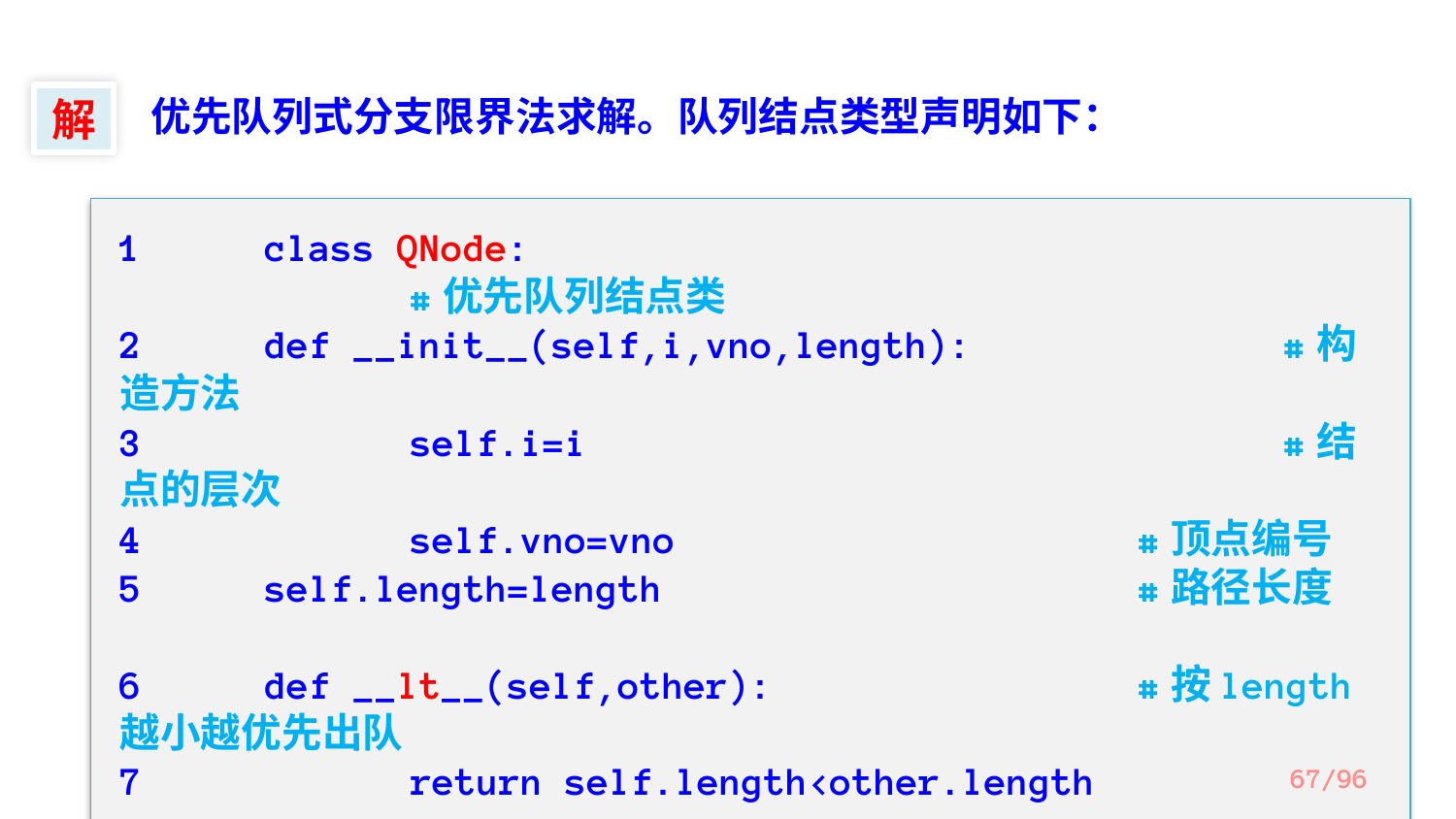

优先队列式分支限界法求解。队列结点类型声明如下：
解
1	class QNode:								#优先队列结点类
2  	def __init__(self,i,vno,length): 		#构造方法
3    		self.i=i			      		#结点的层次
4    		self.vno=vno		      		#顶点编号
5     	self.length=length		  		#路径长度

6  	def __lt__(self,other):			#按length越小越优先出队
7    		return self.length<other.length
67/96